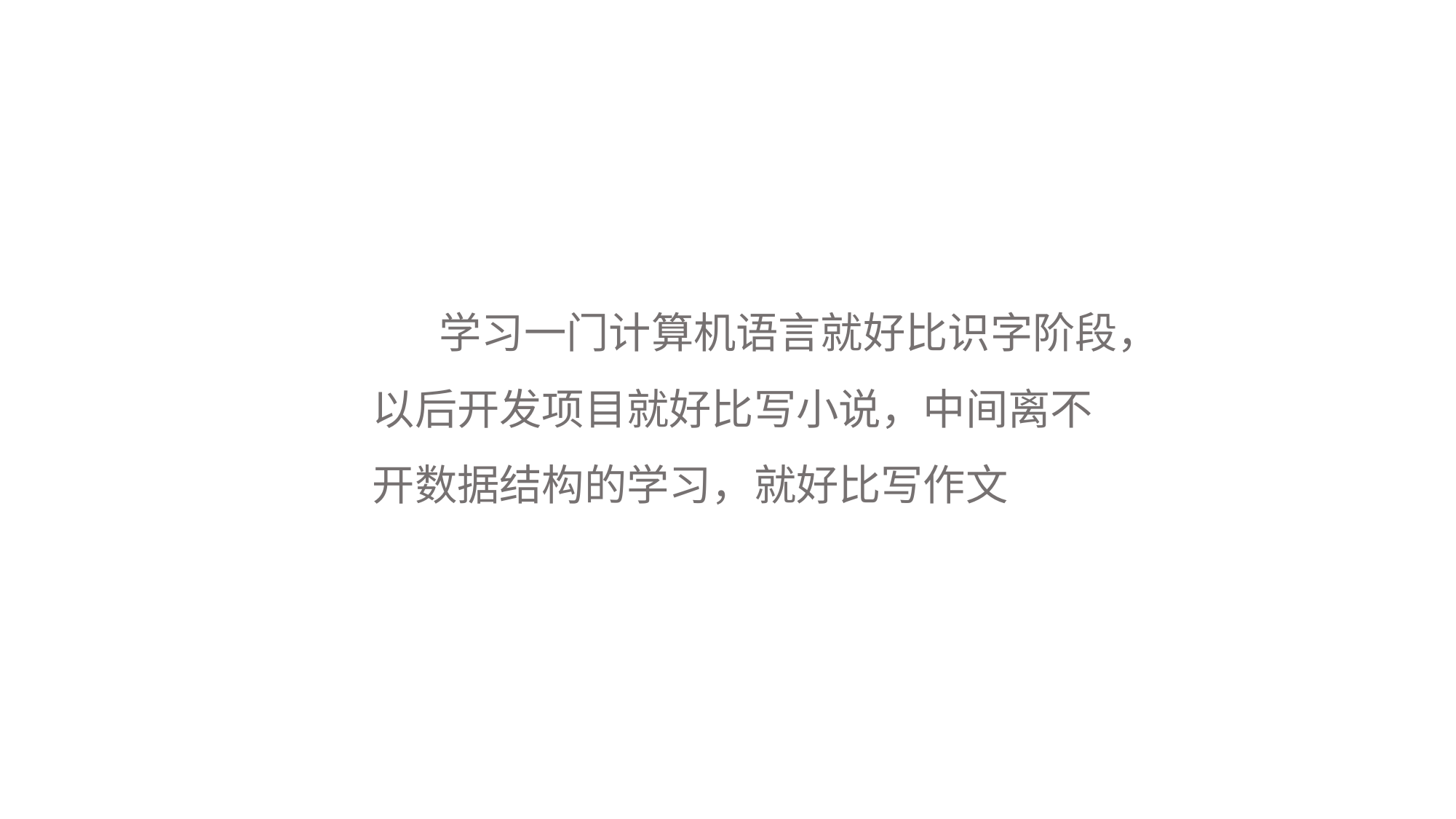

学习一门计算机语言就好比识字阶段，以后开发项目就好比写小说，中间离不开数据结构的学习，就好比写作文